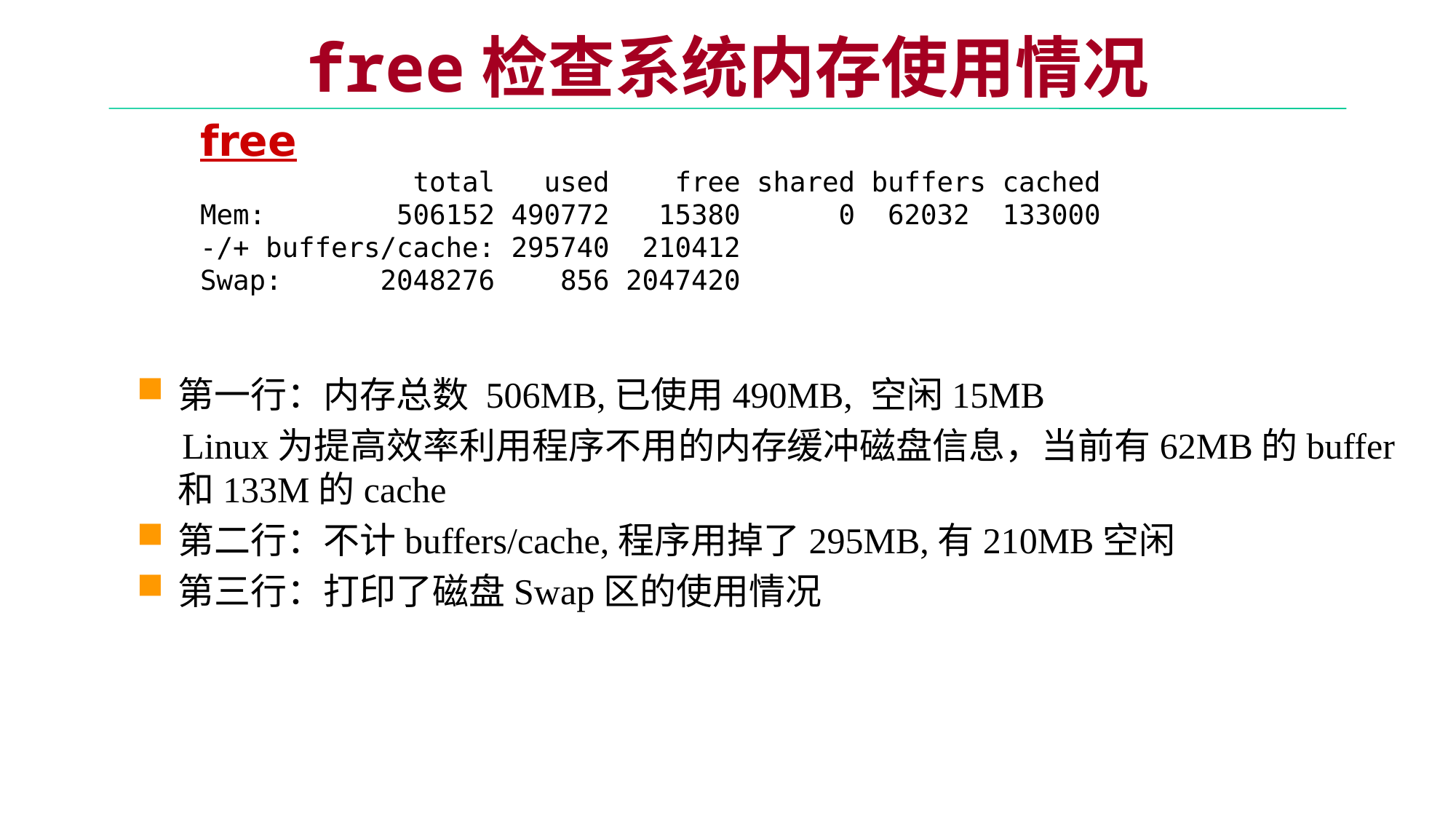

# free检查系统内存使用情况
free
             total   used    free shared buffers cached
Mem:        506152 490772   15380      0  62032  133000
-/+ buffers/cache: 295740  210412
Swap:      2048276    856 2047420
第一行：内存总数 506MB,已使用490MB, 空闲15MB
     Linux为提高效率利用程序不用的内存缓冲磁盘信息，当前有62MB的buffer和133M的cache
第二行：不计buffers/cache,程序用掉了295MB,有210MB空闲
第三行：打印了磁盘Swap区的使用情况